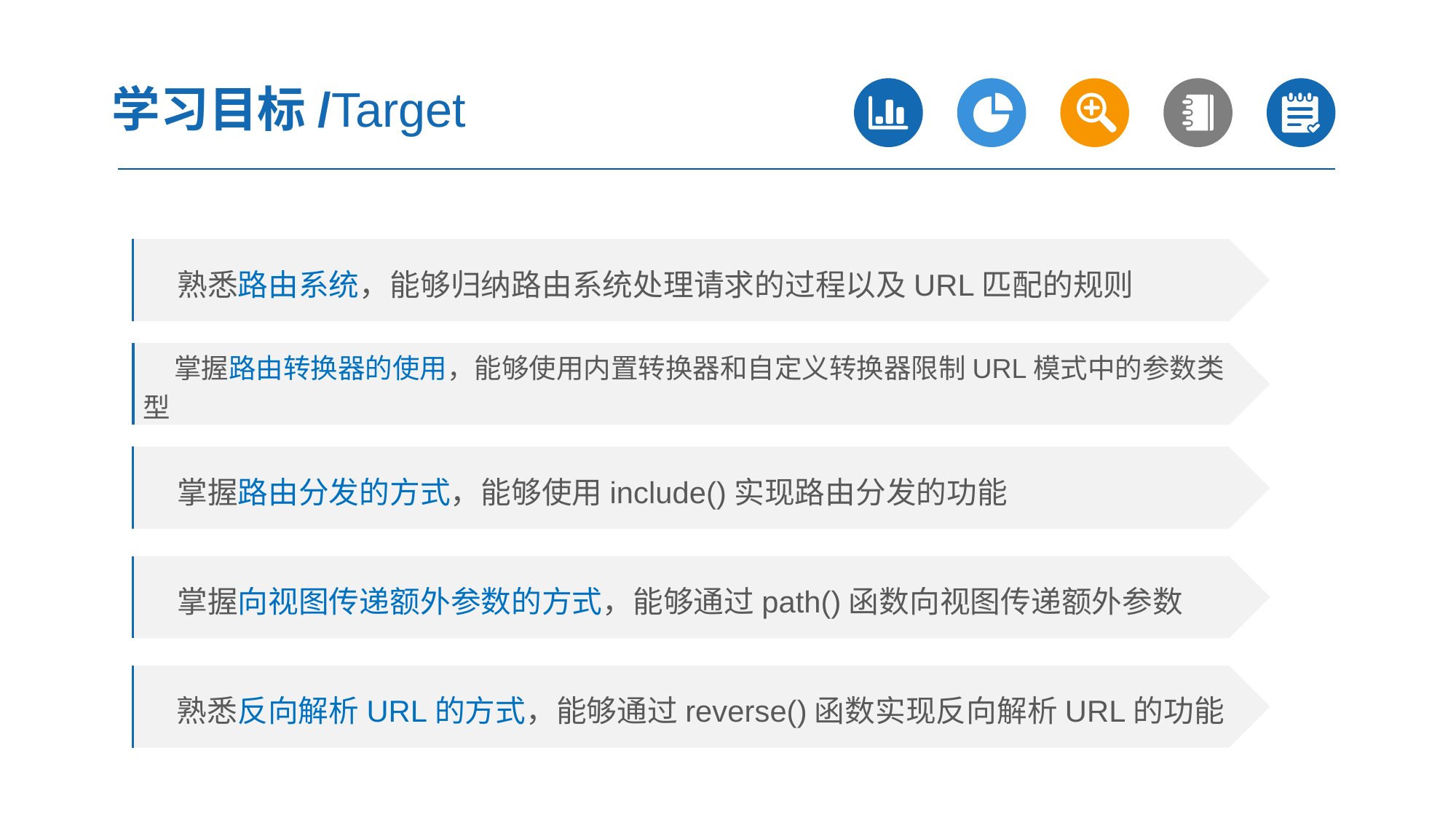

学习目标/Target
    熟悉路由系统，能够归纳路由系统处理请求的过程以及URL匹配的规则

    掌握路由转换器的使用，能够使用内置转换器和自定义转换器限制URL模式中的参数类型

    掌握路由分发的方式，能够使用include()实现路由分发的功能

    掌握向视图传递额外参数的方式，能够通过path()函数向视图传递额外参数

    熟悉反向解析URL的方式，能够通过reverse()函数实现反向解析URL的功能